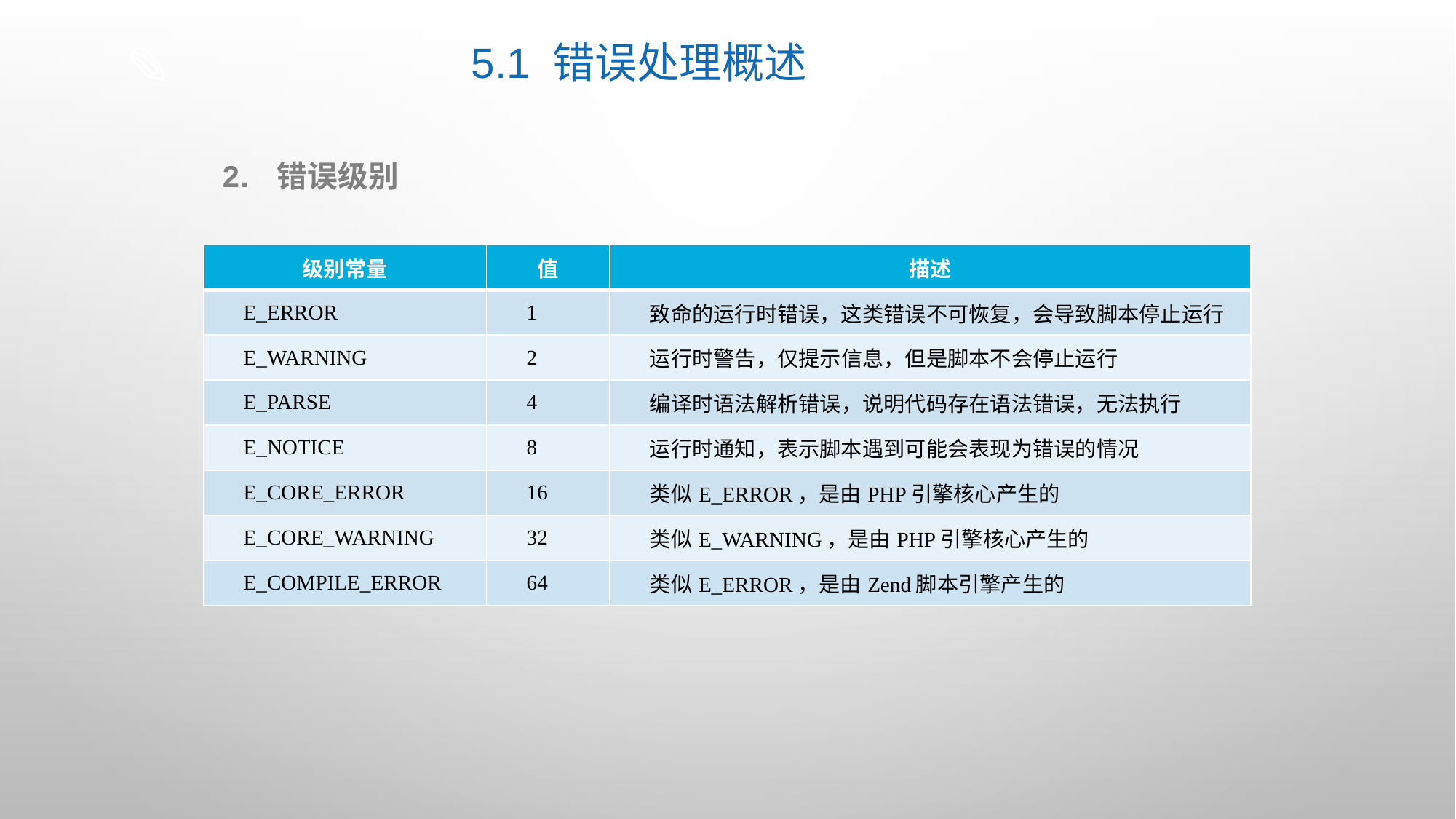

# 5.1 错误处理概述
错误级别
| 级别常量 | 值 | 描述 |
| --- | --- | --- |
| E\_ERROR | 1 | 致命的运行时错误，这类错误不可恢复，会导致脚本停止运行 |
| E\_WARNING | 2 | 运行时警告，仅提示信息，但是脚本不会停止运行 |
| E\_PARSE | 4 | 编译时语法解析错误，说明代码存在语法错误，无法执行 |
| E\_NOTICE | 8 | 运行时通知，表示脚本遇到可能会表现为错误的情况 |
| E\_CORE\_ERROR | 16 | 类似E\_ERROR，是由PHP引擎核心产生的 |
| E\_CORE\_WARNING | 32 | 类似E\_WARNING，是由PHP引擎核心产生的 |
| E\_COMPILE\_ERROR | 64 | 类似E\_ERROR，是由Zend脚本引擎产生的 |